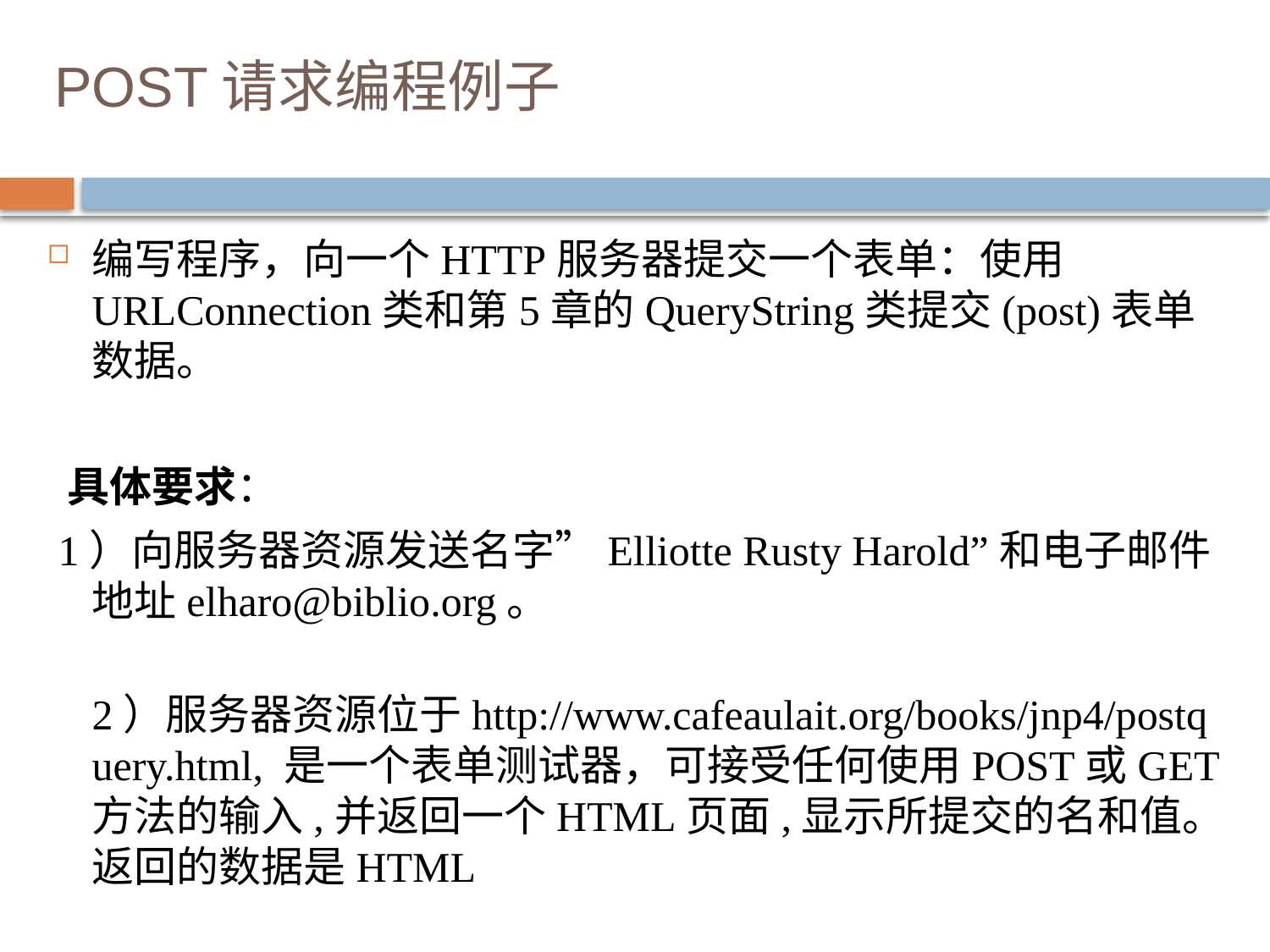

# POST请求编程例子
编写程序，向一个HTTP服务器提交一个表单：使用URLConnection类和第5章的QueryString类提交(post)表单数据。

 具体要求：
 1）向服务器资源发送名字”Elliotte Rusty Harold”和电子邮件地址elharo@biblio.org。
 2）服务器资源位于http://www.cafeaulait.org/books/jnp4/postquery.html, 是一个表单测试器，可接受任何使用POST或GET方法的输入,并返回一个HTML页面,显示所提交的名和值。返回的数据是HTML